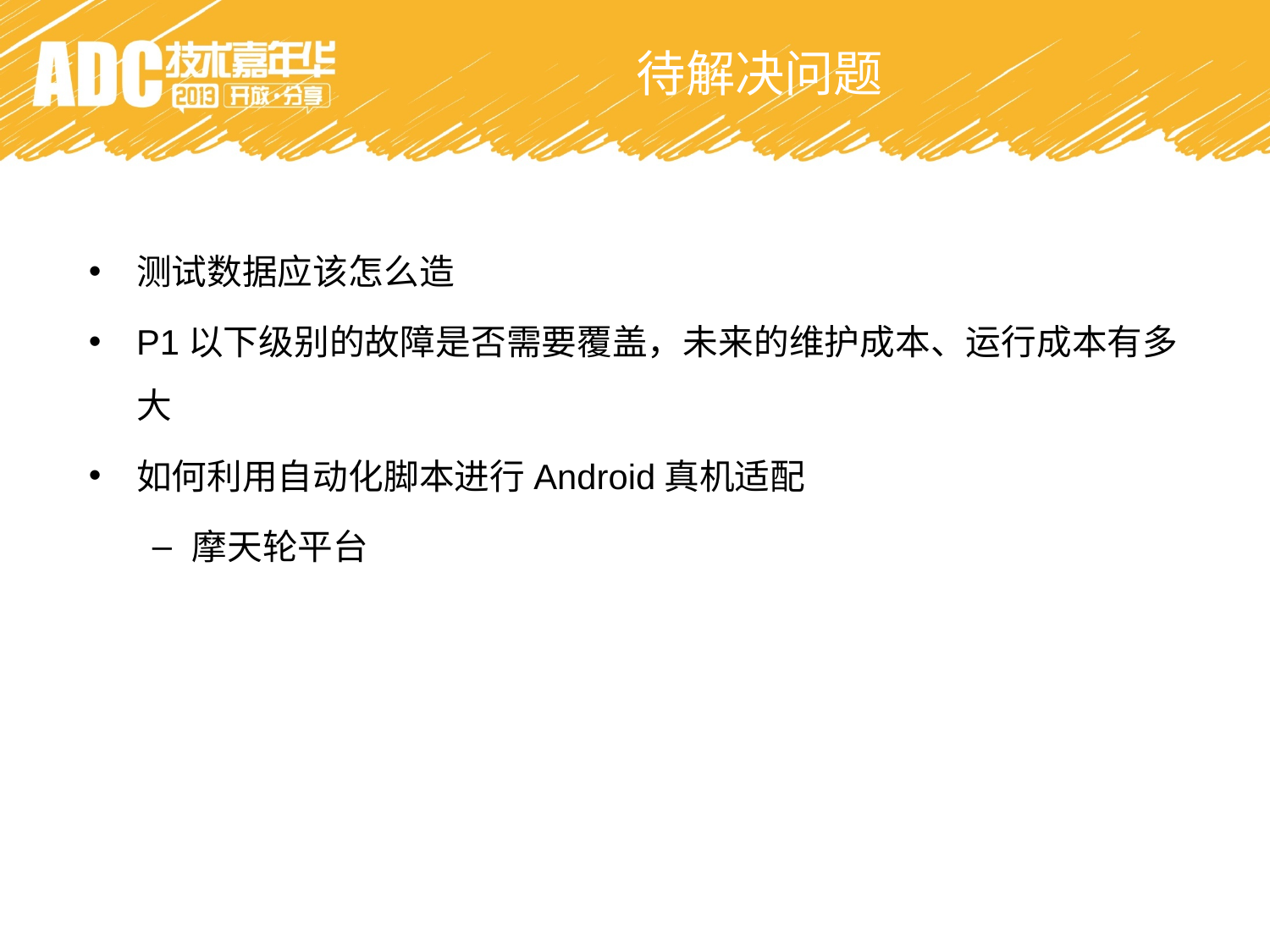

待解决问题
测试数据应该怎么造
P1以下级别的故障是否需要覆盖，未来的维护成本、运行成本有多大
如何利用自动化脚本进行Android真机适配
摩天轮平台